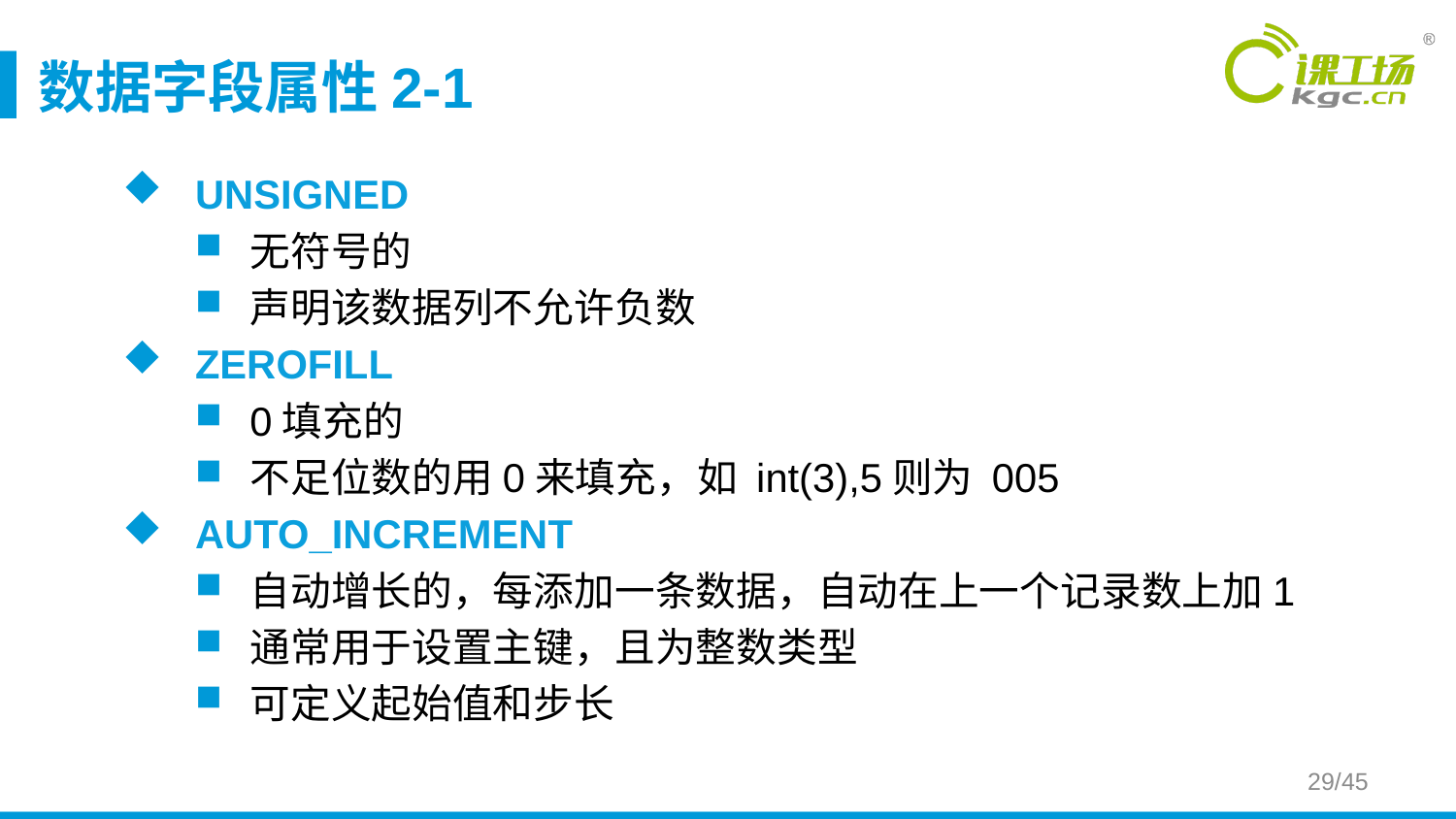

# 数据字段属性2-1
UNSIGNED
无符号的
声明该数据列不允许负数
ZEROFILL
0填充的
不足位数的用0来填充，如 int(3),5则为 005
AUTO_INCREMENT
自动增长的，每添加一条数据，自动在上一个记录数上加1
通常用于设置主键，且为整数类型
可定义起始值和步长
29/45